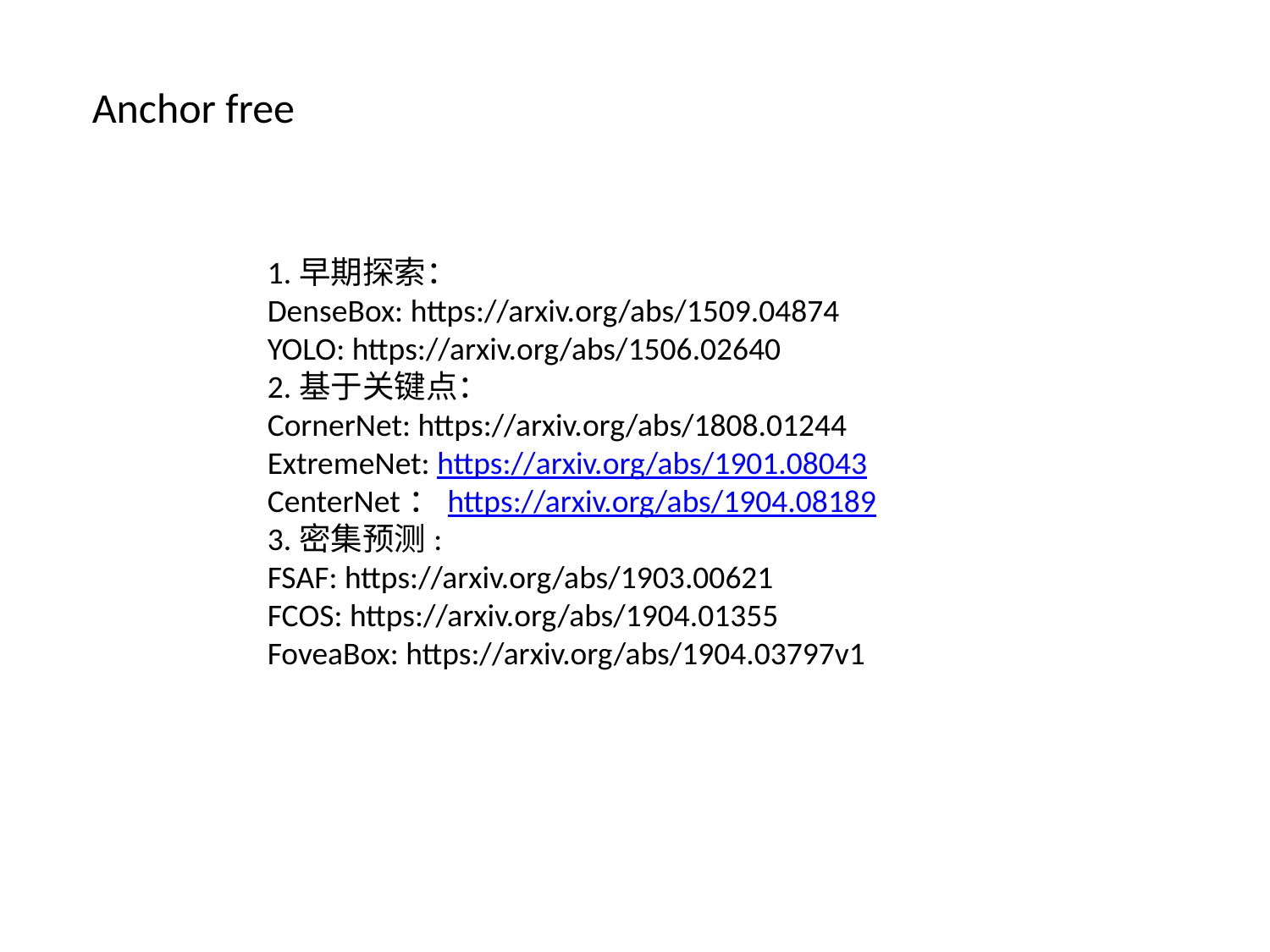

Anchor free
1.早期探索：
DenseBox: https://arxiv.org/abs/1509.04874
YOLO: https://arxiv.org/abs/1506.02640
2.基于关键点：
CornerNet: https://arxiv.org/abs/1808.01244
ExtremeNet: https://arxiv.org/abs/1901.08043
CenterNet：https://arxiv.org/abs/1904.08189
3.密集预测:
FSAF: https://arxiv.org/abs/1903.00621
FCOS: https://arxiv.org/abs/1904.01355
FoveaBox: https://arxiv.org/abs/1904.03797v1